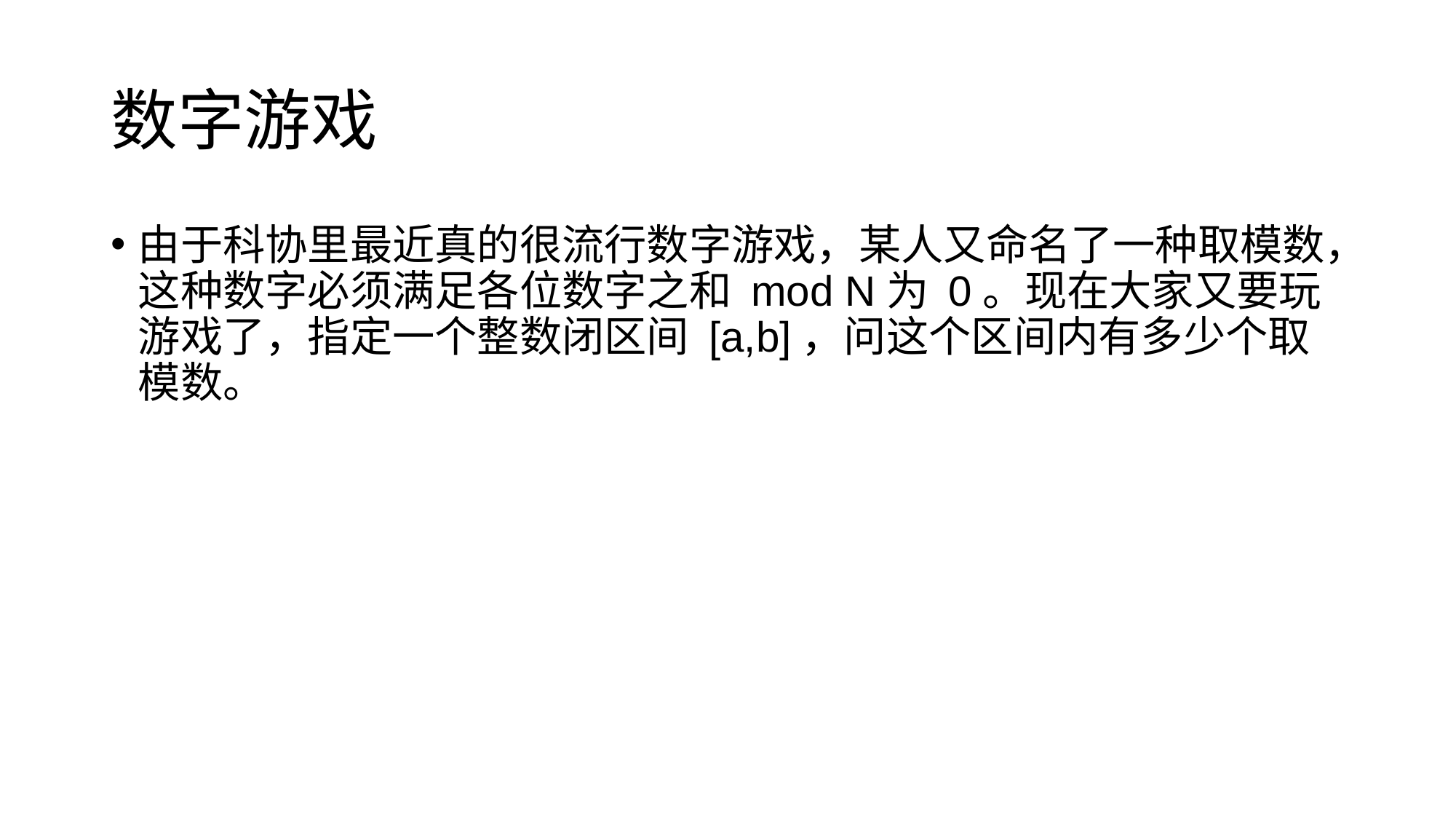

# 数字游戏
由于科协里最近真的很流行数字游戏，某人又命名了一种取模数，这种数字必须满足各位数字之和 mod N为 0。现在大家又要玩游戏了，指定一个整数闭区间 [a,b]，问这个区间内有多少个取模数。